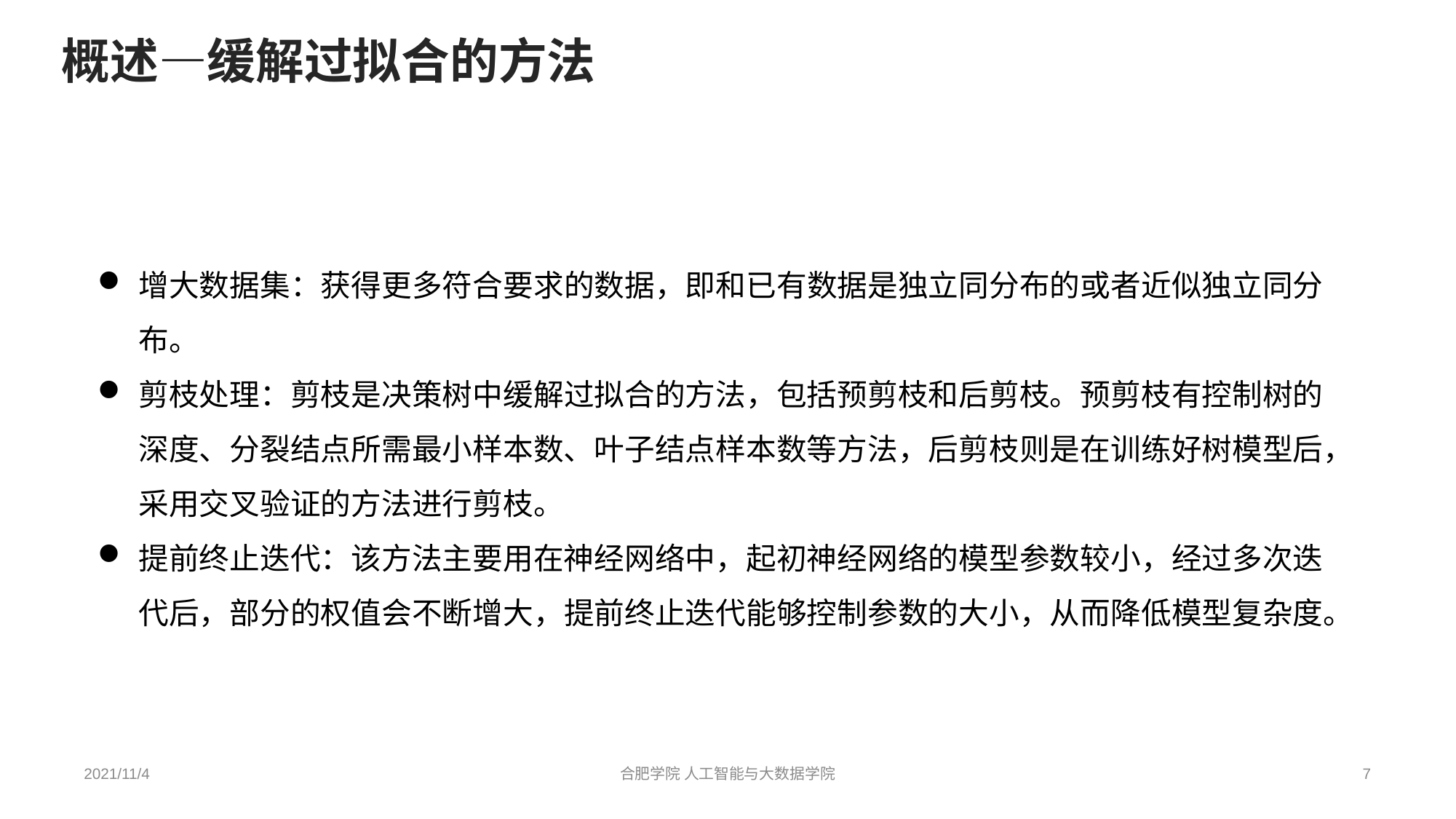

概述—缓解过拟合的方法
增大数据集：获得更多符合要求的数据，即和已有数据是独立同分布的或者近似独立同分布。
剪枝处理：剪枝是决策树中缓解过拟合的方法，包括预剪枝和后剪枝。预剪枝有控制树的深度、分裂结点所需最小样本数、叶子结点样本数等方法，后剪枝则是在训练好树模型后，采用交叉验证的方法进行剪枝。
提前终止迭代：该方法主要用在神经网络中，起初神经网络的模型参数较小，经过多次迭代后，部分的权值会不断增大，提前终止迭代能够控制参数的大小，从而降低模型复杂度。

2021/11/4
合肥学院 人工智能与大数据学院
7